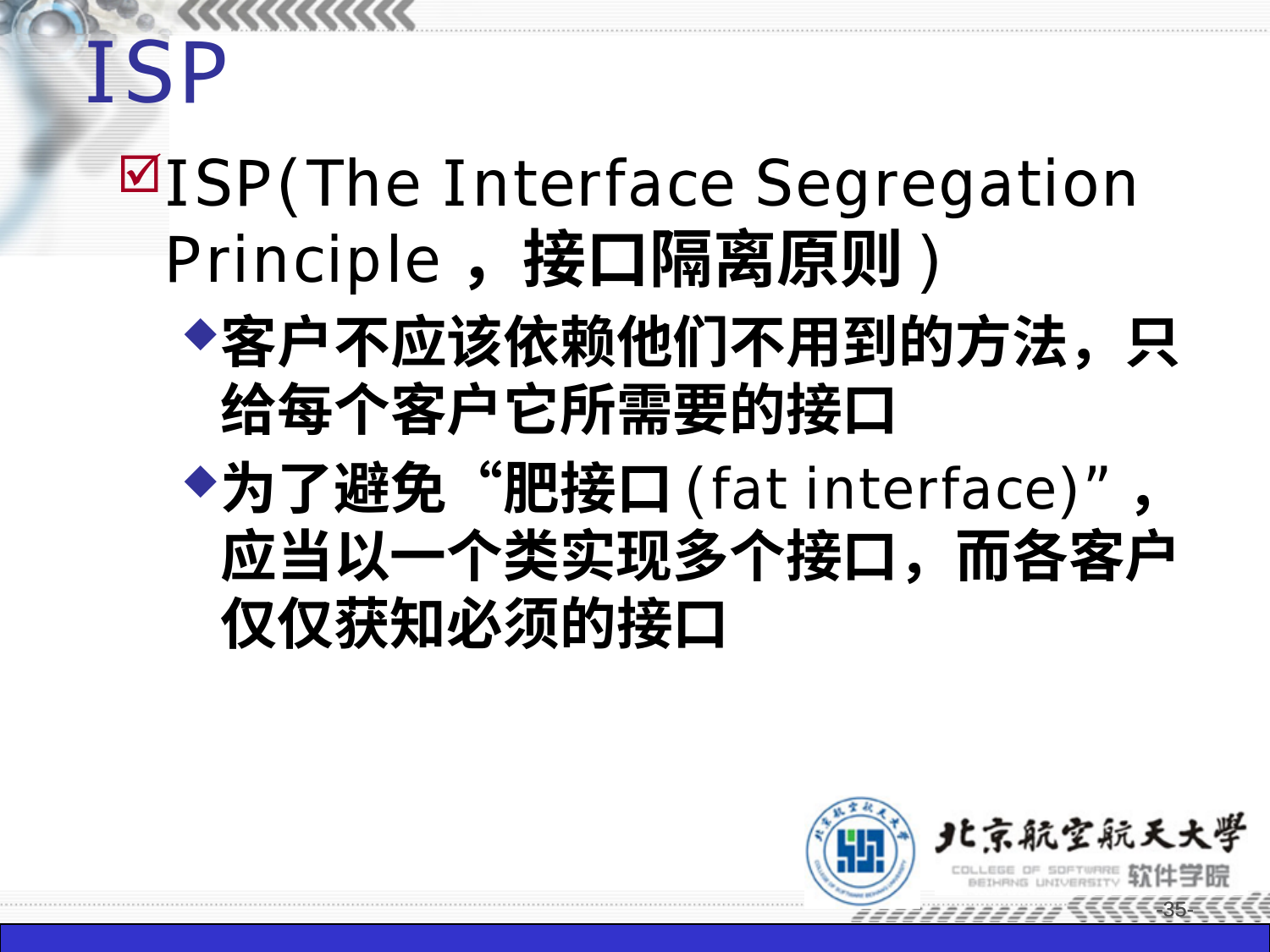

ISP
ISP(The Interface Segregation Principle，接口隔离原则)
客户不应该依赖他们不用到的方法，只给每个客户它所需要的接口
为了避免“肥接口(fat interface)”，应当以一个类实现多个接口，而各客户仅仅获知必须的接口
-35-
-35-